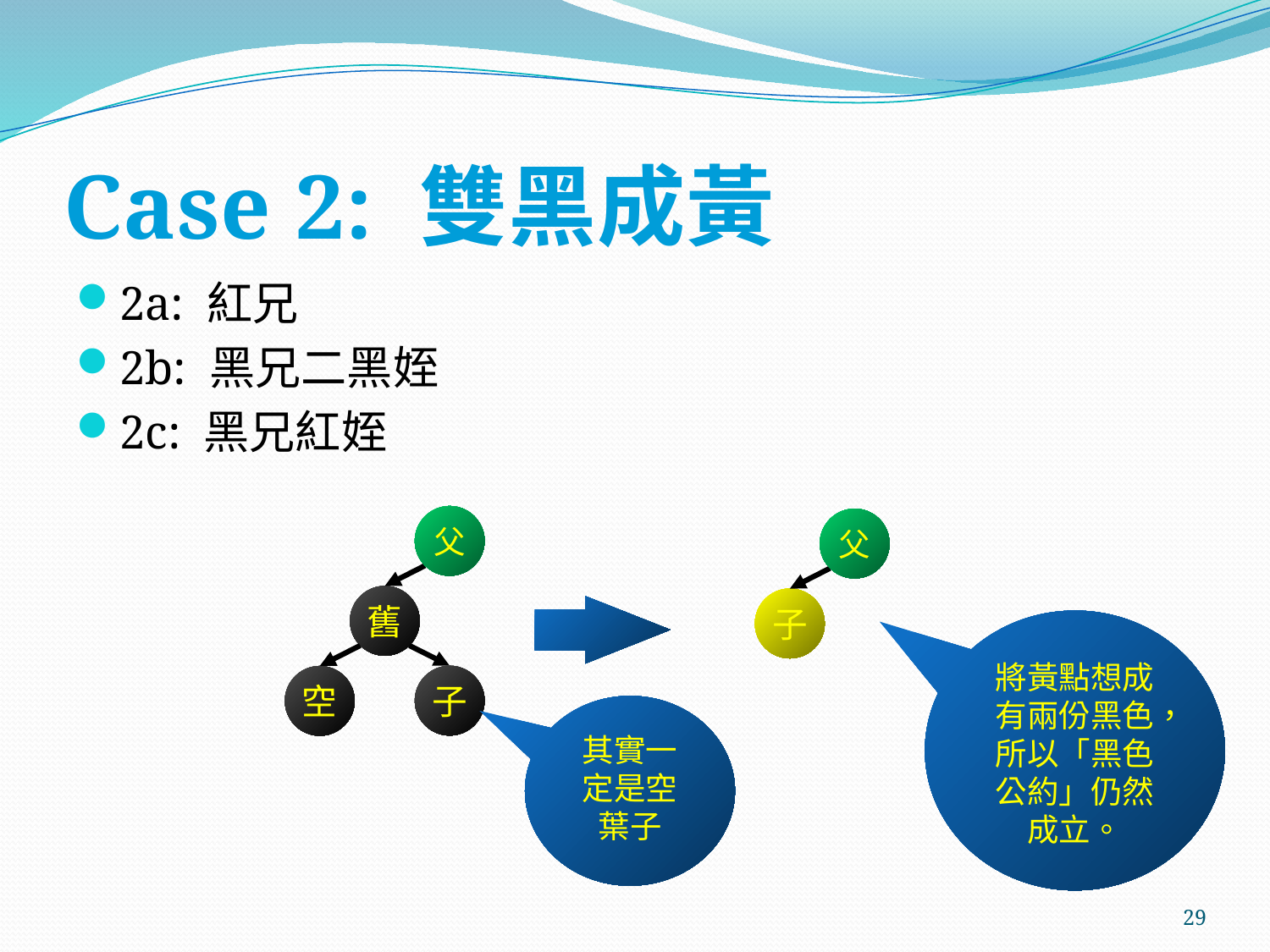

# Case 2: 雙黑成黃
2a: 紅兄
2b: 黑兄二黑姪
2c: 黑兄紅姪
父
父
舊
子

將黃點想成有兩份黑色，所以「黑色公約」仍然成立。
子
空
其實一定是空葉子
29